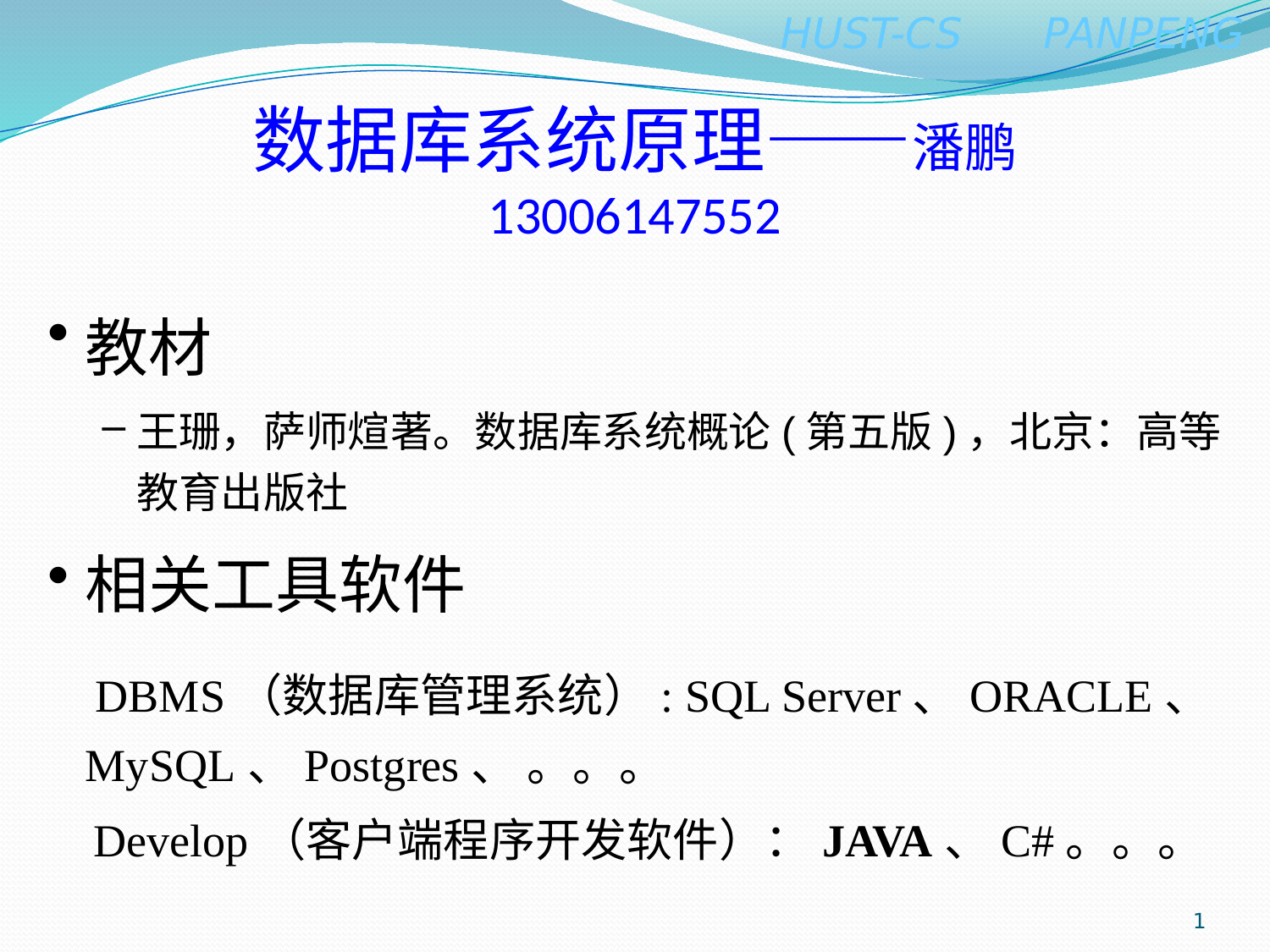

# 数据库系统原理——潘鹏 13006147552
教材
王珊，萨师煊著。数据库系统概论(第五版)，北京：高等教育出版社
相关工具软件
   DBMS（数据库管理系统）: SQL Server、ORACLE、MySQL、Postgres、 。。。
    Develop（客户端程序开发软件）：JAVA、C#。。。
1